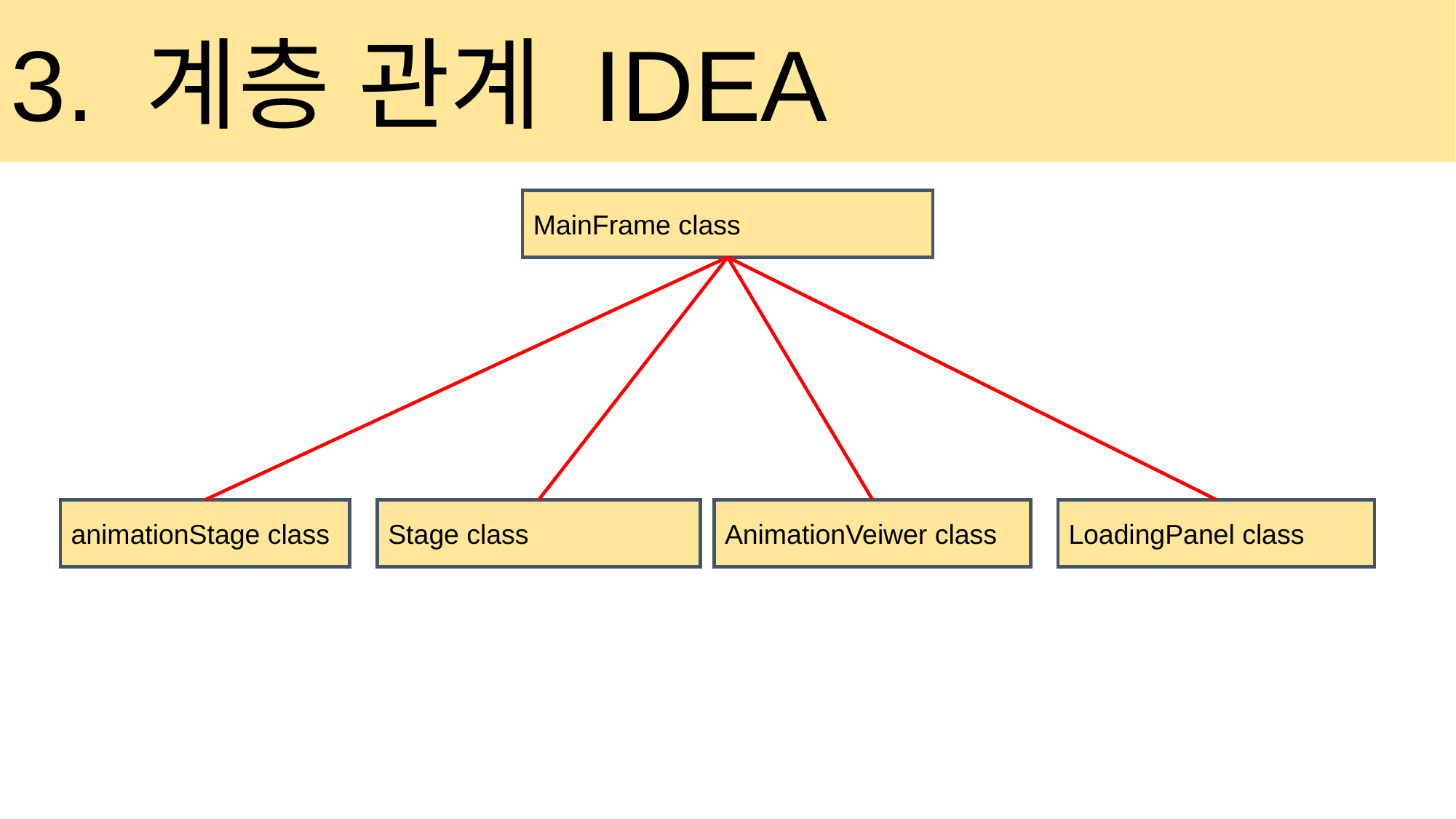

3. 계층 관계 IDEA
MainFrame class
Stage class
AnimationVeiwer class
LoadingPanel class
animationStage class